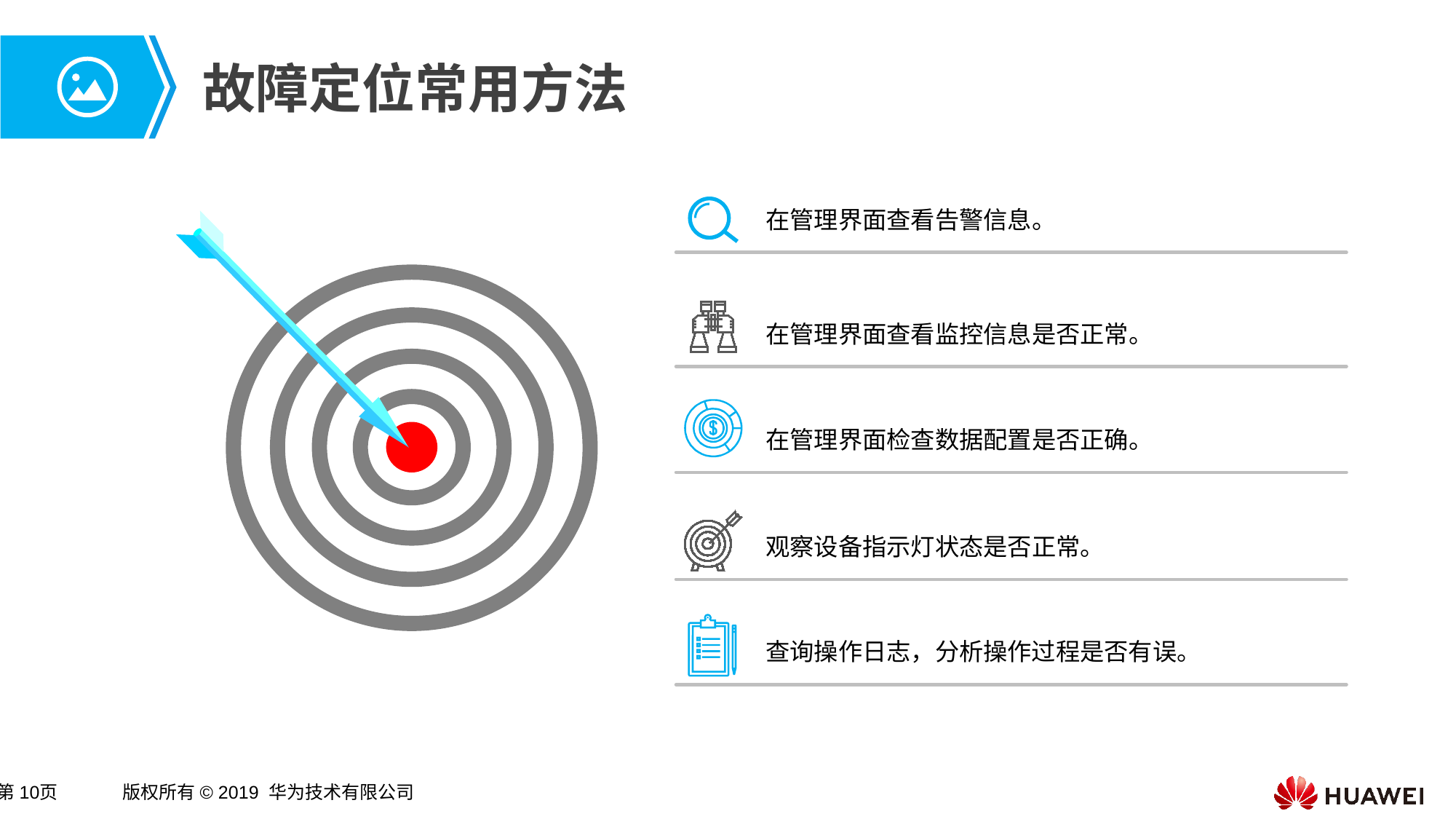

# 故障定位常用方法

在管理界面查看告警信息。

在管理界面查看监控信息是否正常。

在管理界面检查数据配置是否正确。

观察设备指示灯状态是否正常。

查询操作日志，分析操作过程是否有误。